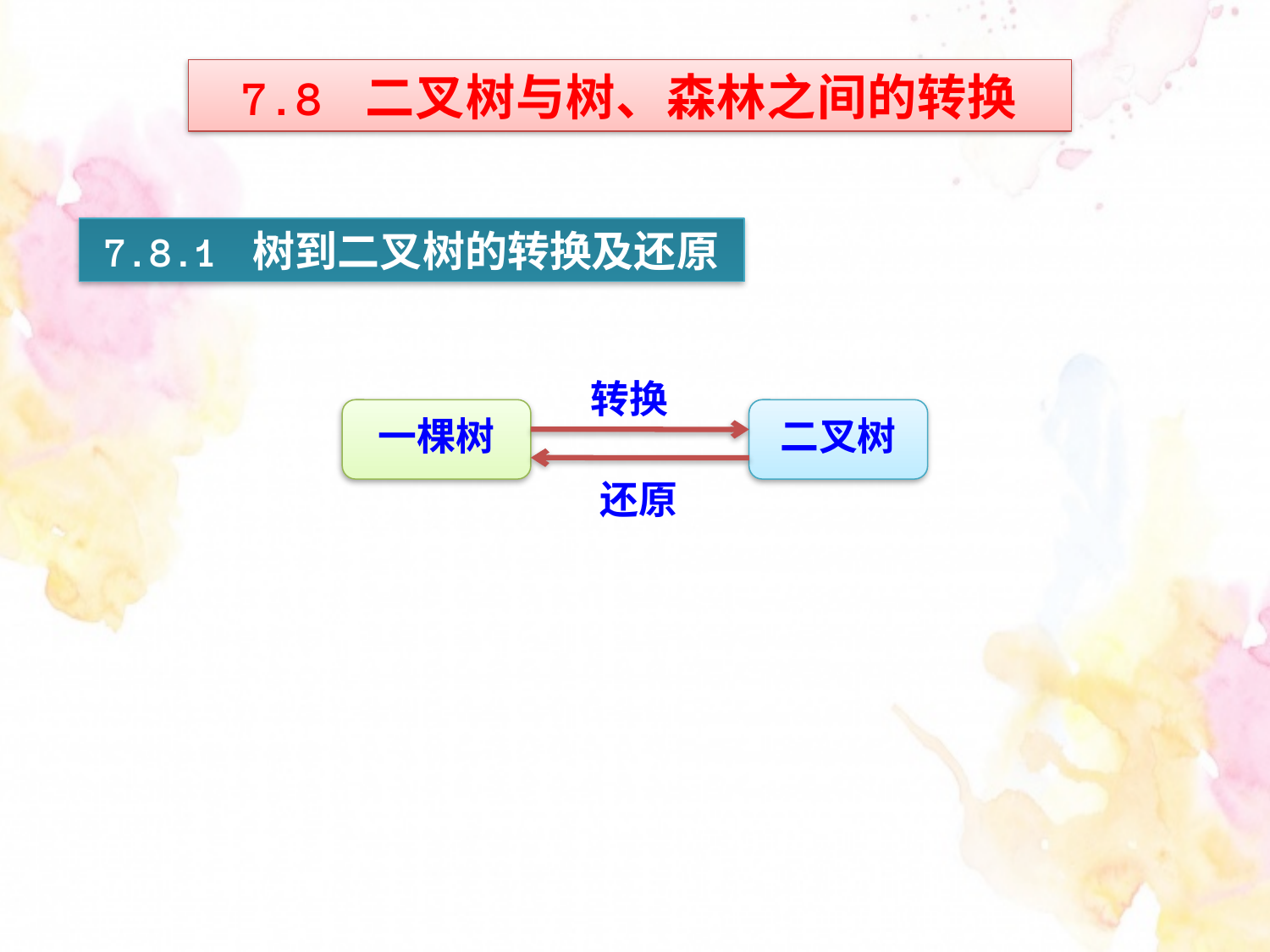

7.8 二叉树与树、森林之间的转换
7.8.1 树到二叉树的转换及还原
转换
一棵树
二叉树
还原